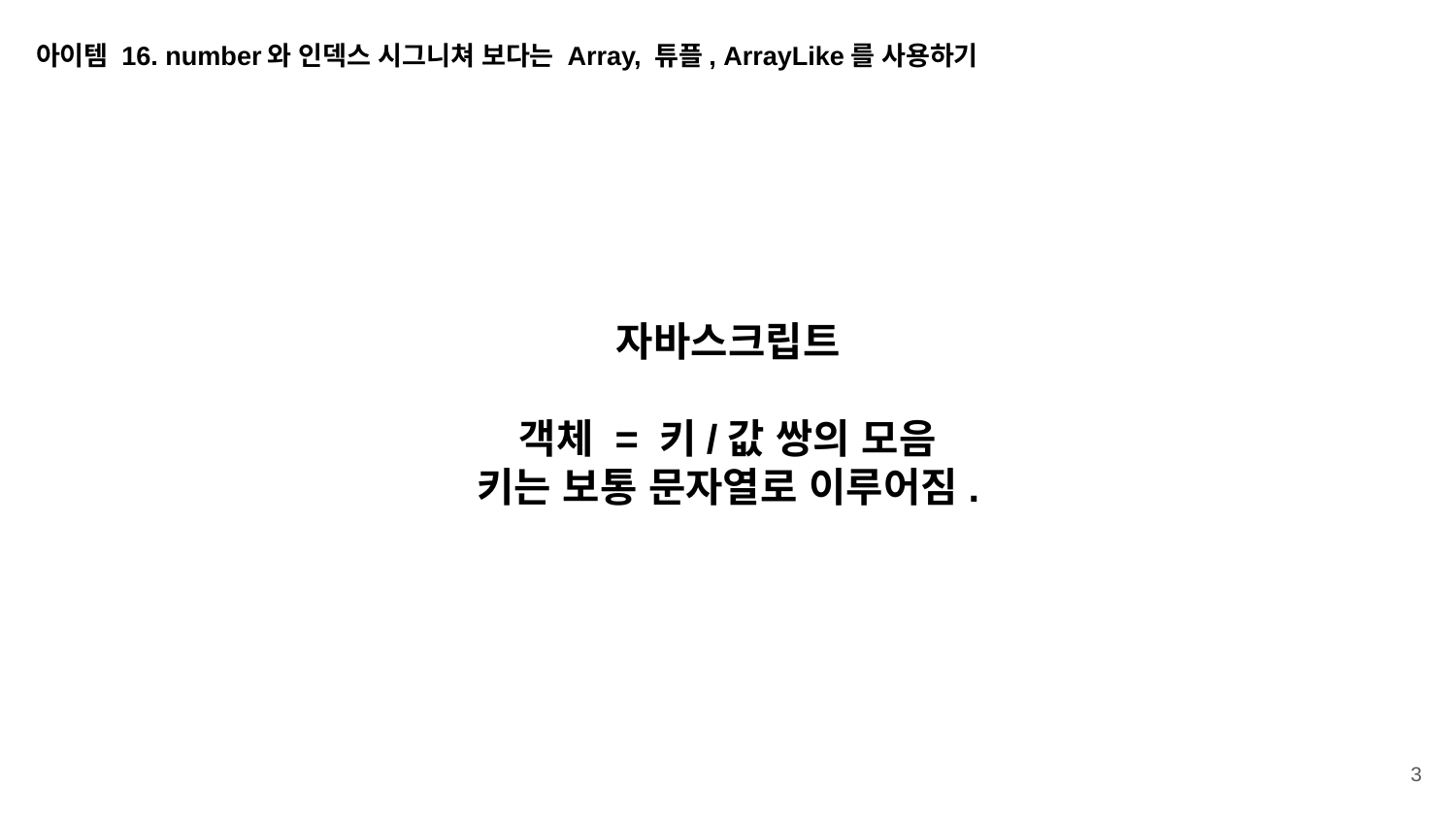

아이템 16. number와 인덱스 시그니쳐 보다는 Array, 튜플, ArrayLike를 사용하기
자바스크립트

객체 = 키/값 쌍의 모음
키는 보통 문자열로 이루어짐.
3